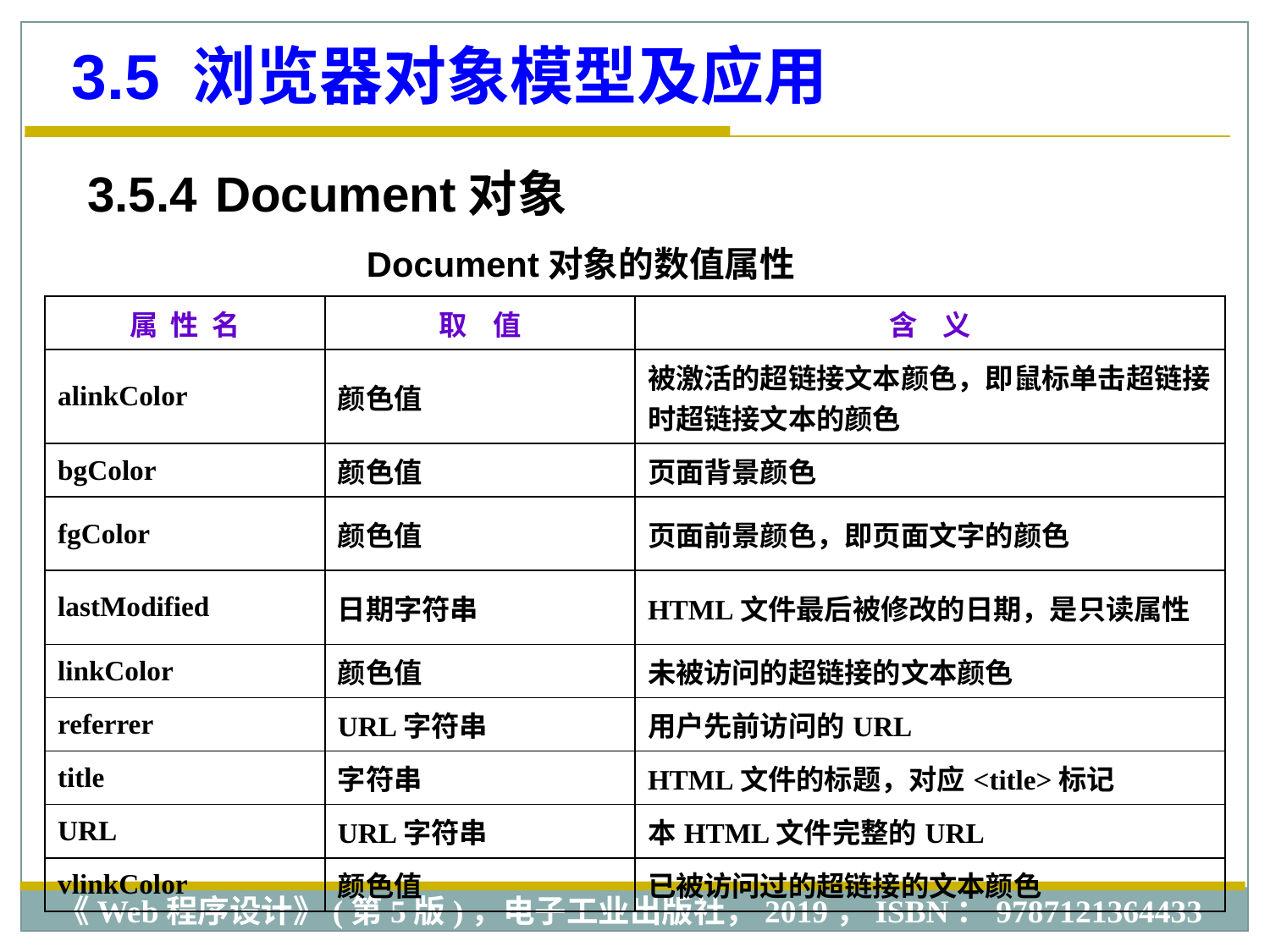

3.5 浏览器对象模型及应用
3.5.4  Document对象
Document对象的数值属性
| 属 性 名 | 取 值 | 含 义 |
| --- | --- | --- |
| alinkColor | 颜色值 | 被激活的超链接文本颜色，即鼠标单击超链接时超链接文本的颜色 |
| bgColor | 颜色值 | 页面背景颜色 |
| fgColor | 颜色值 | 页面前景颜色，即页面文字的颜色 |
| lastModified | 日期字符串 | HTML文件最后被修改的日期，是只读属性 |
| linkColor | 颜色值 | 未被访问的超链接的文本颜色 |
| referrer | URL字符串 | 用户先前访问的URL |
| title | 字符串 | HTML文件的标题，对应<title>标记 |
| URL | URL字符串 | 本HTML文件完整的URL |
| vlinkColor | 颜色值 | 已被访问过的超链接的文本颜色 |